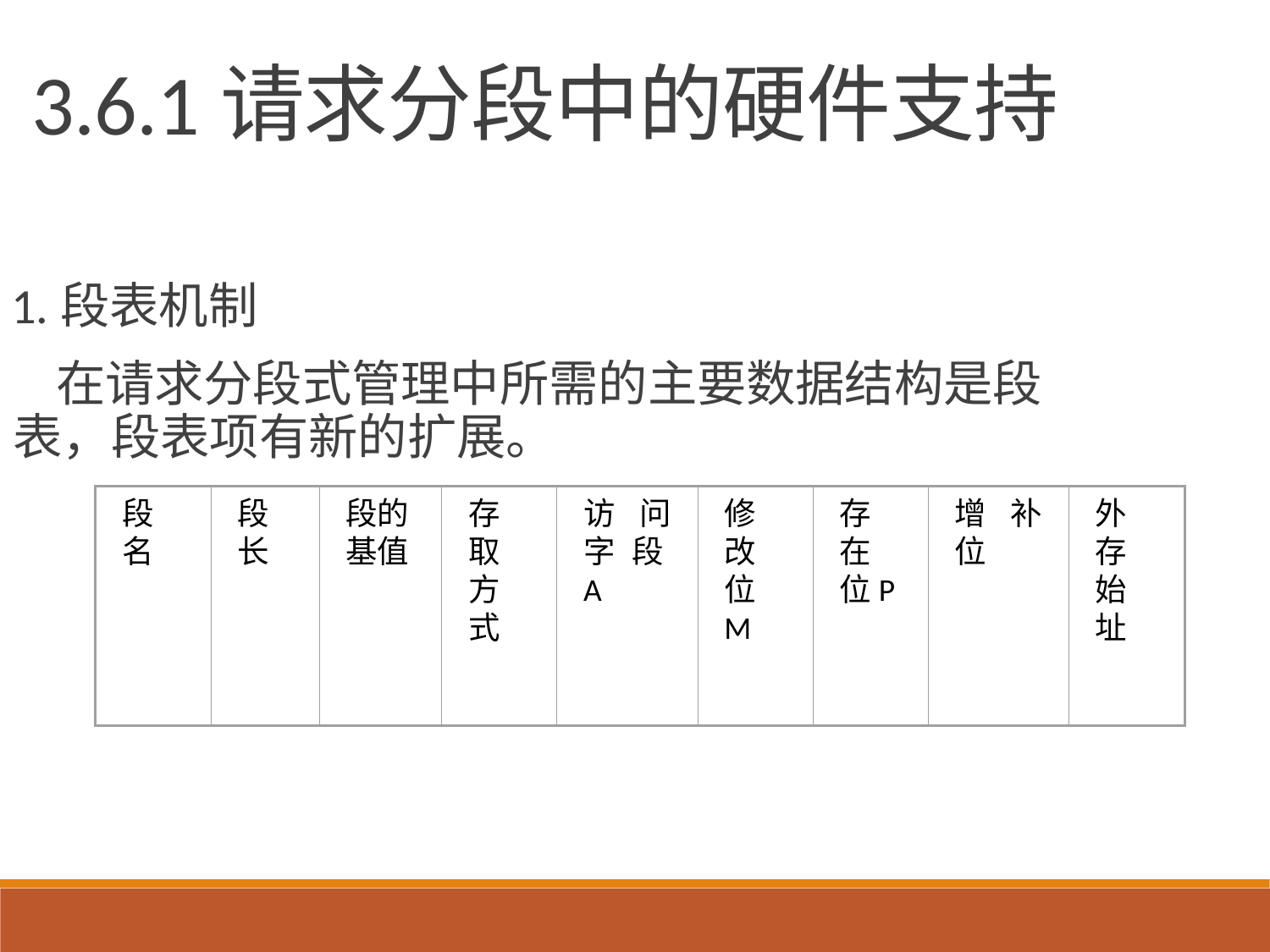

3.6.1请求分段中的硬件支持
 1.段表机制
    在请求分段式管理中所需的主要数据结构是段表，段表项有新的扩展。

段名

段长

段的
基值

存取
方式

访问字段A

修改
位M

存在
位P

增补位

外存
始址